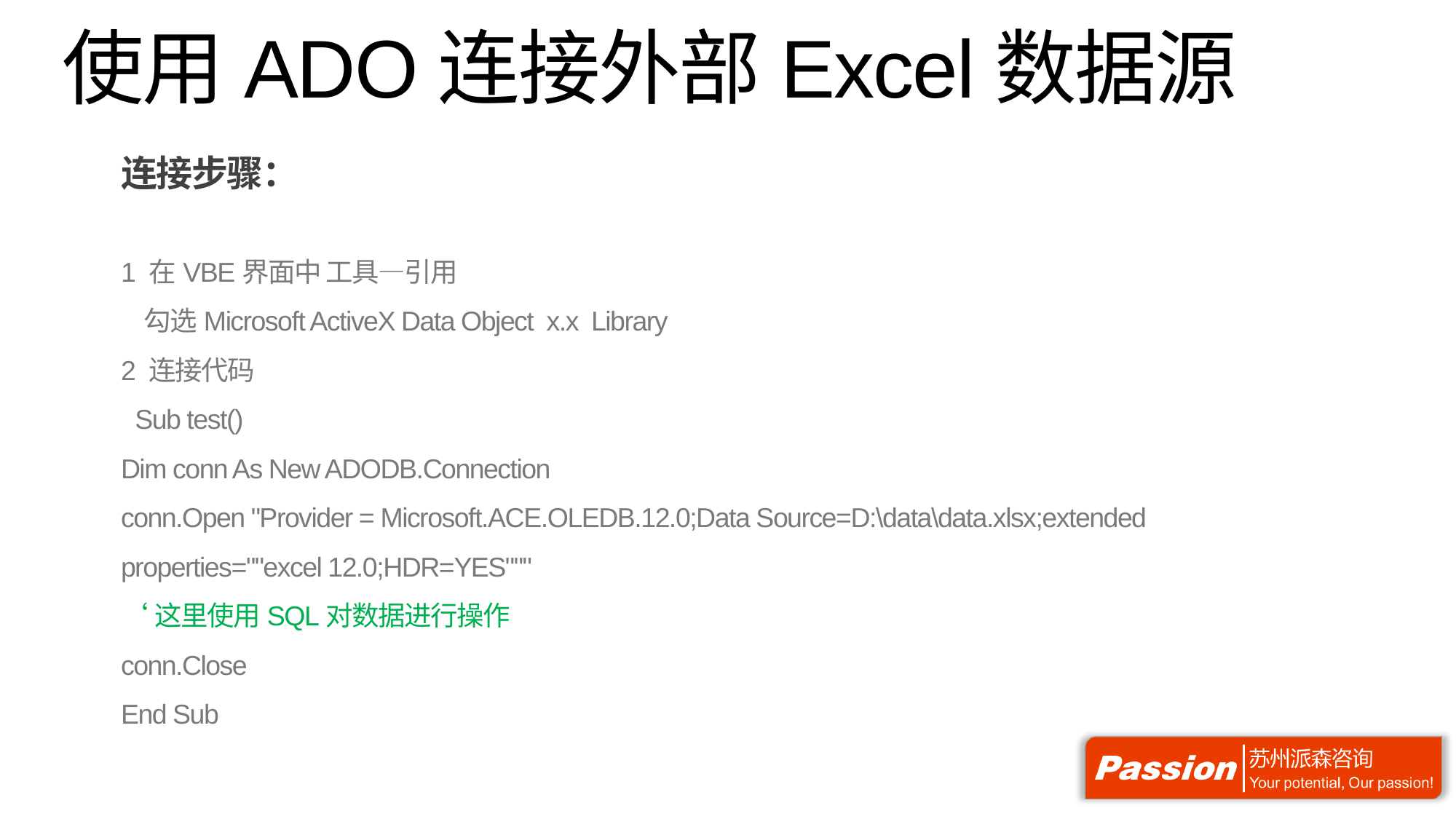

# 使用ADO连接外部Excel数据源
连接步骤：
1 在VBE界面中 工具—引用
   勾选Microsoft ActiveX Data Object  x.x  Library
2 连接代码
  Sub test()
Dim conn As New ADODB.Connection
conn.Open "Provider = Microsoft.ACE.OLEDB.12.0;Data Source=D:\data\data.xlsx;extended properties=""excel 12.0;HDR=YES"""
‘这里使用SQL对数据进行操作
conn.Close
End Sub